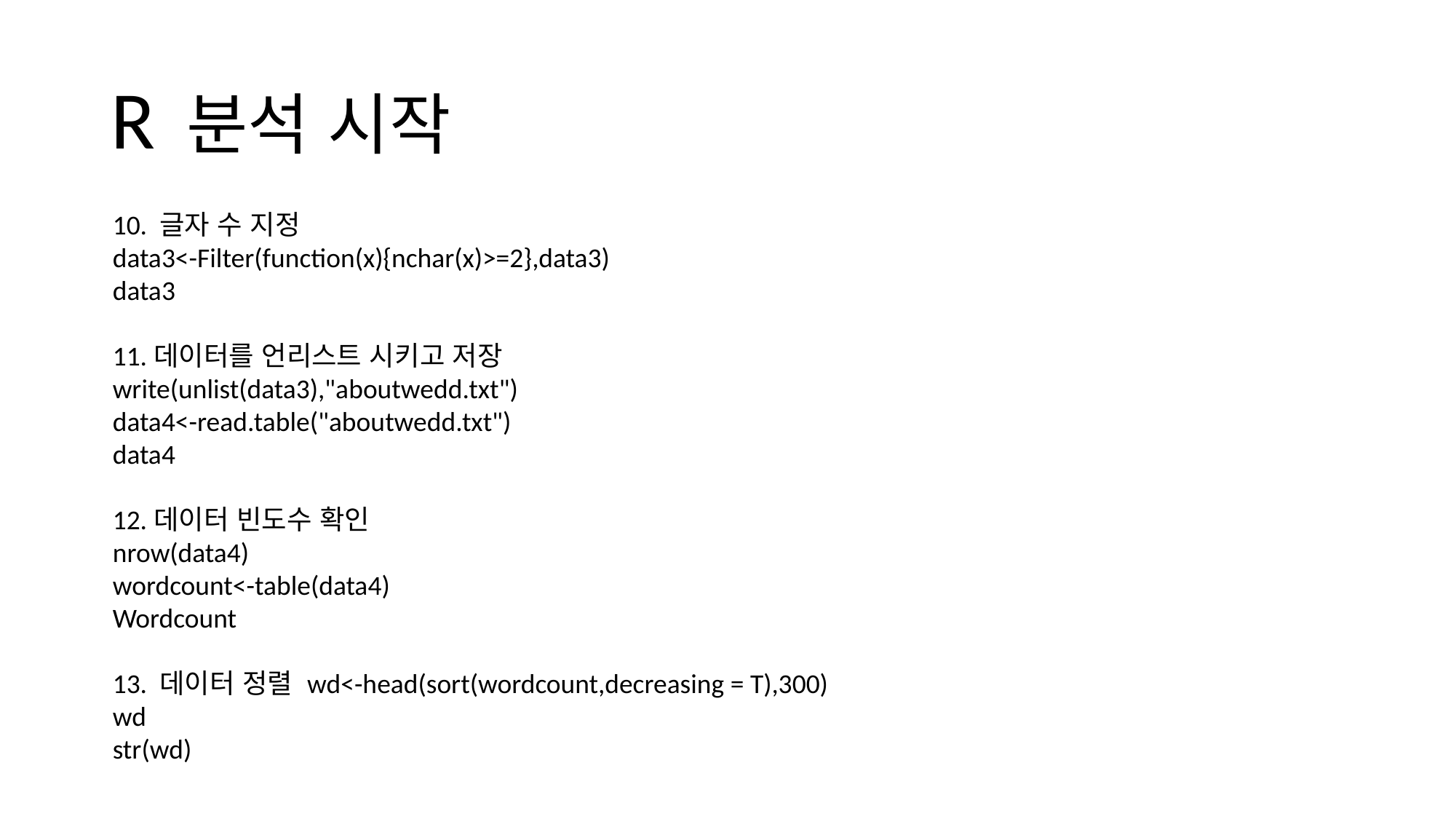

# R 분석 시작
10. 글자 수 지정
data3<-Filter(function(x){nchar(x)>=2},data3)
data3

11.데이터를 언리스트 시키고 저장
write(unlist(data3),"aboutwedd.txt")
data4<-read.table("aboutwedd.txt")
data4

12.데이터 빈도수 확인
nrow(data4)
wordcount<-table(data4)
Wordcount

13. 데이터 정렬 wd<-head(sort(wordcount,decreasing = T),300)
wd
str(wd)